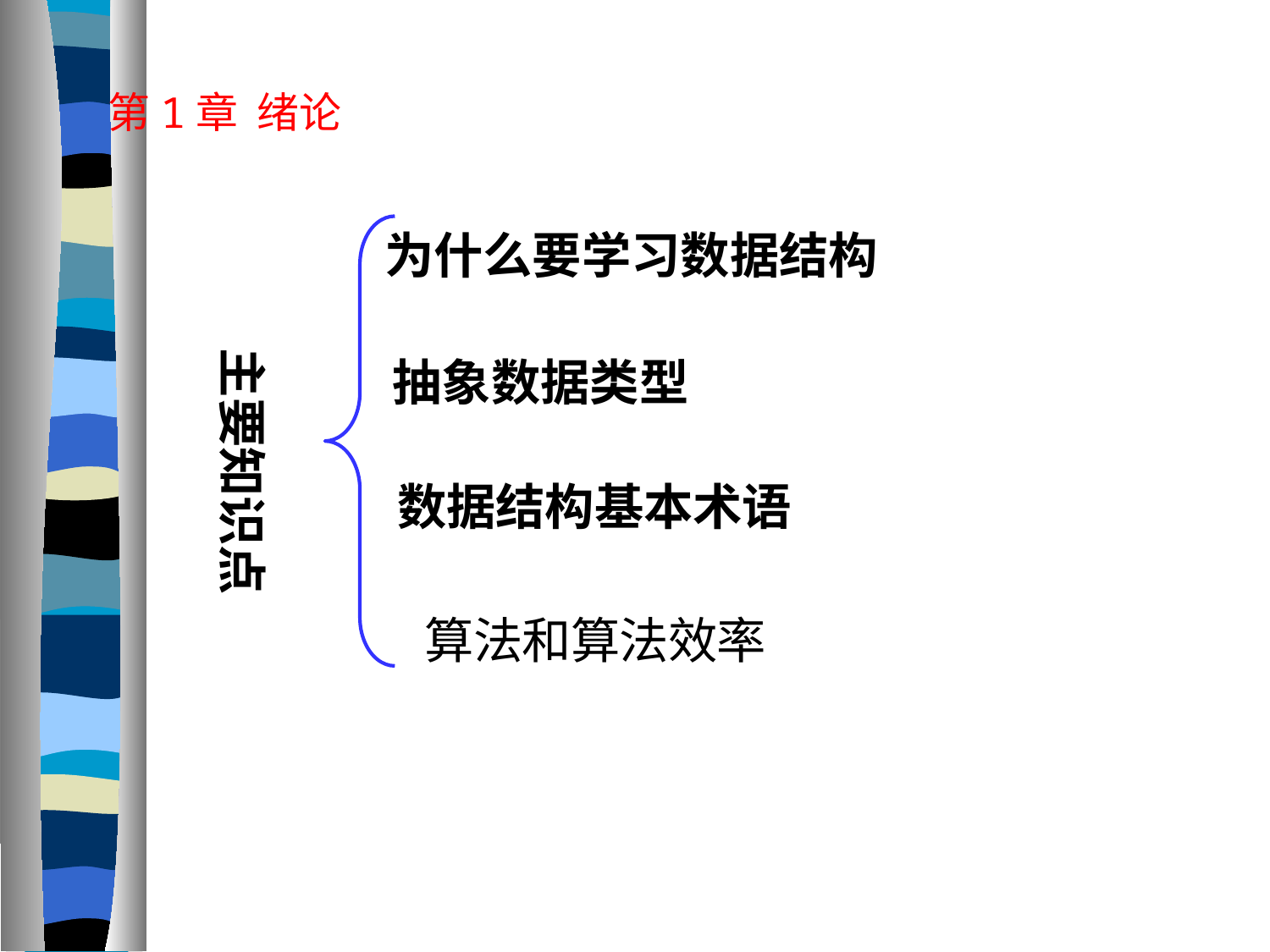

第1章  绪论

为什么要学习数据结构
主要知识点
抽象数据类型
数据结构基本术语
 算法和算法效率